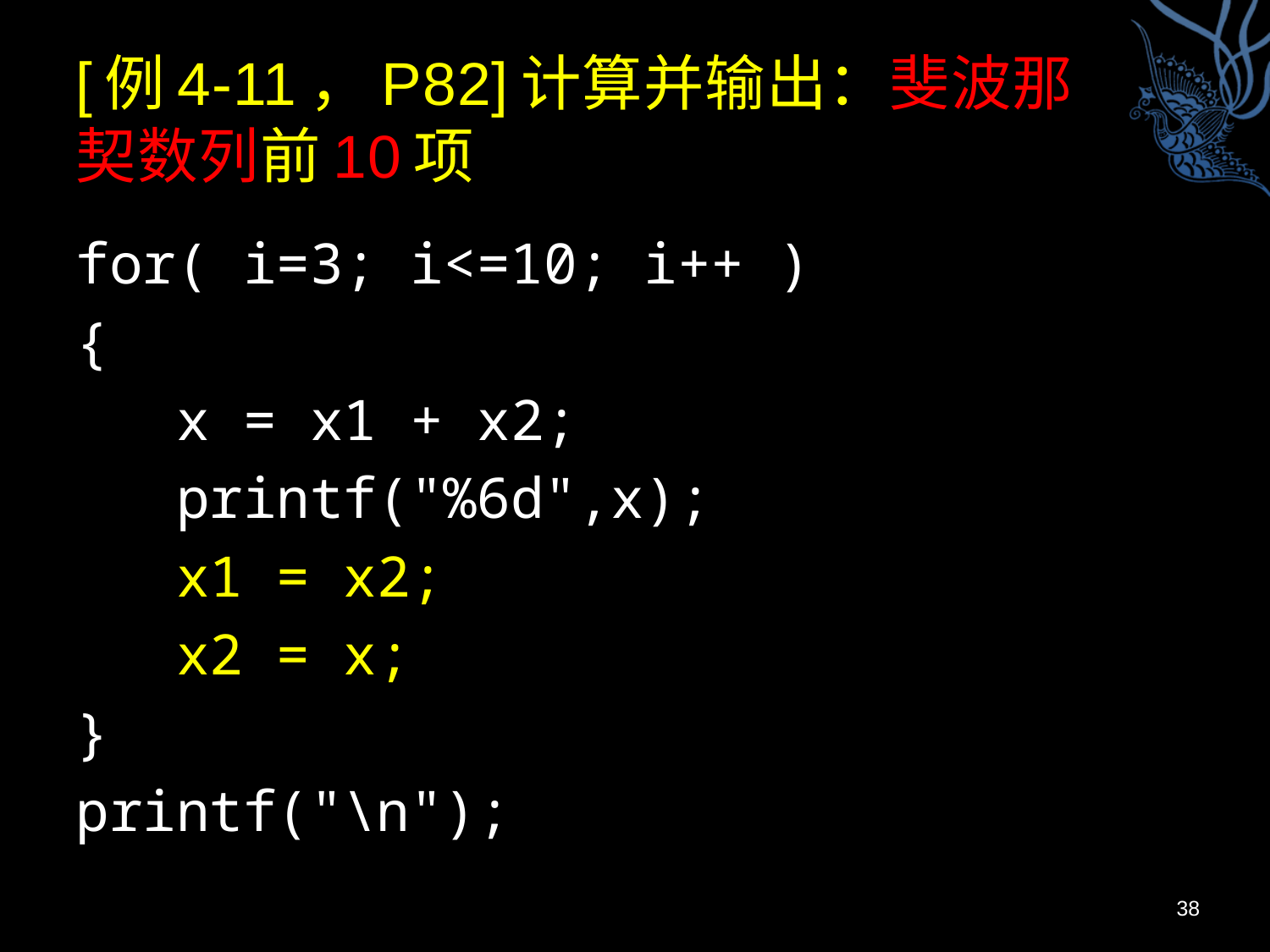

# [例4-11，P82]计算并输出：斐波那契数列前10项
for( i=3; i<=10; i++ )
{
   x = x1 + x2;
   printf("%6d",x);
   x1 = x2;
   x2 = x;
}
printf("\n");

38